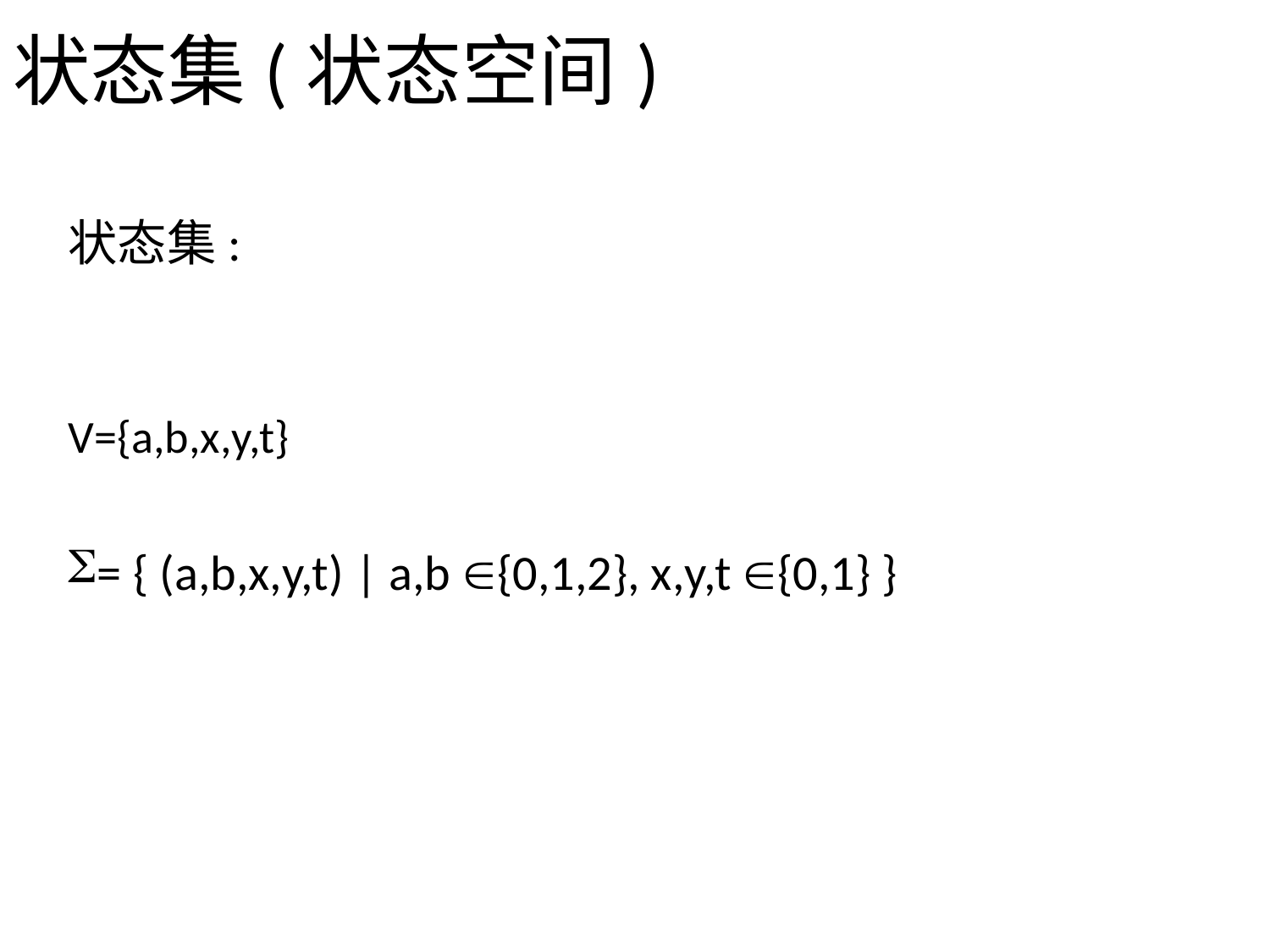

状态集(状态空间)

状态集:

V={a,b,x,y,t}

= { (a,b,x,y,t) | a,b ∈{0,1,2}, x,y,t ∈{0,1} }